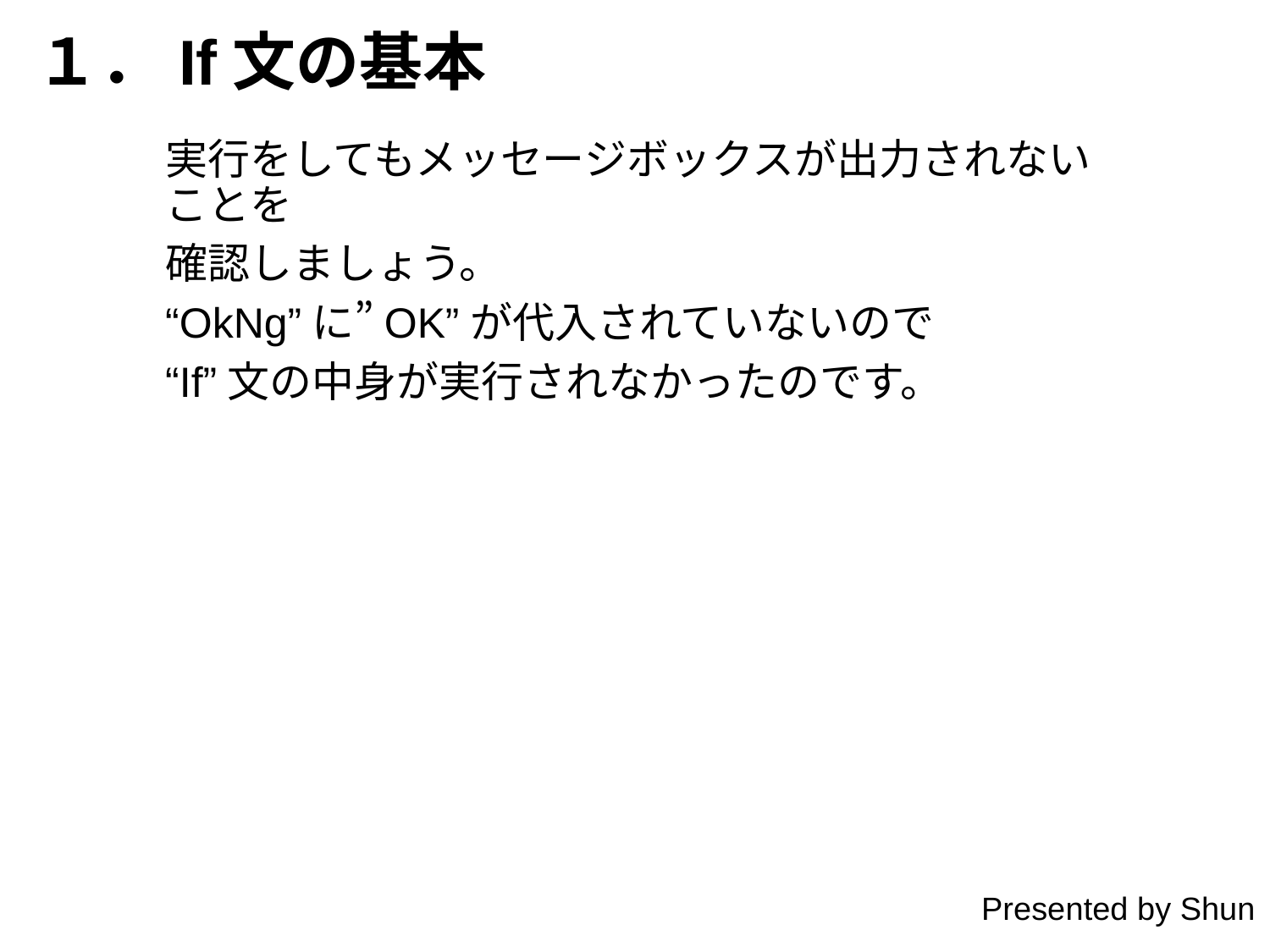

# １．If文の基本
実行をしてもメッセージボックスが出力されないことを
確認しましょう。
“OkNg”に”OK”が代入されていないので
“If”文の中身が実行されなかったのです。
Presented by Shun